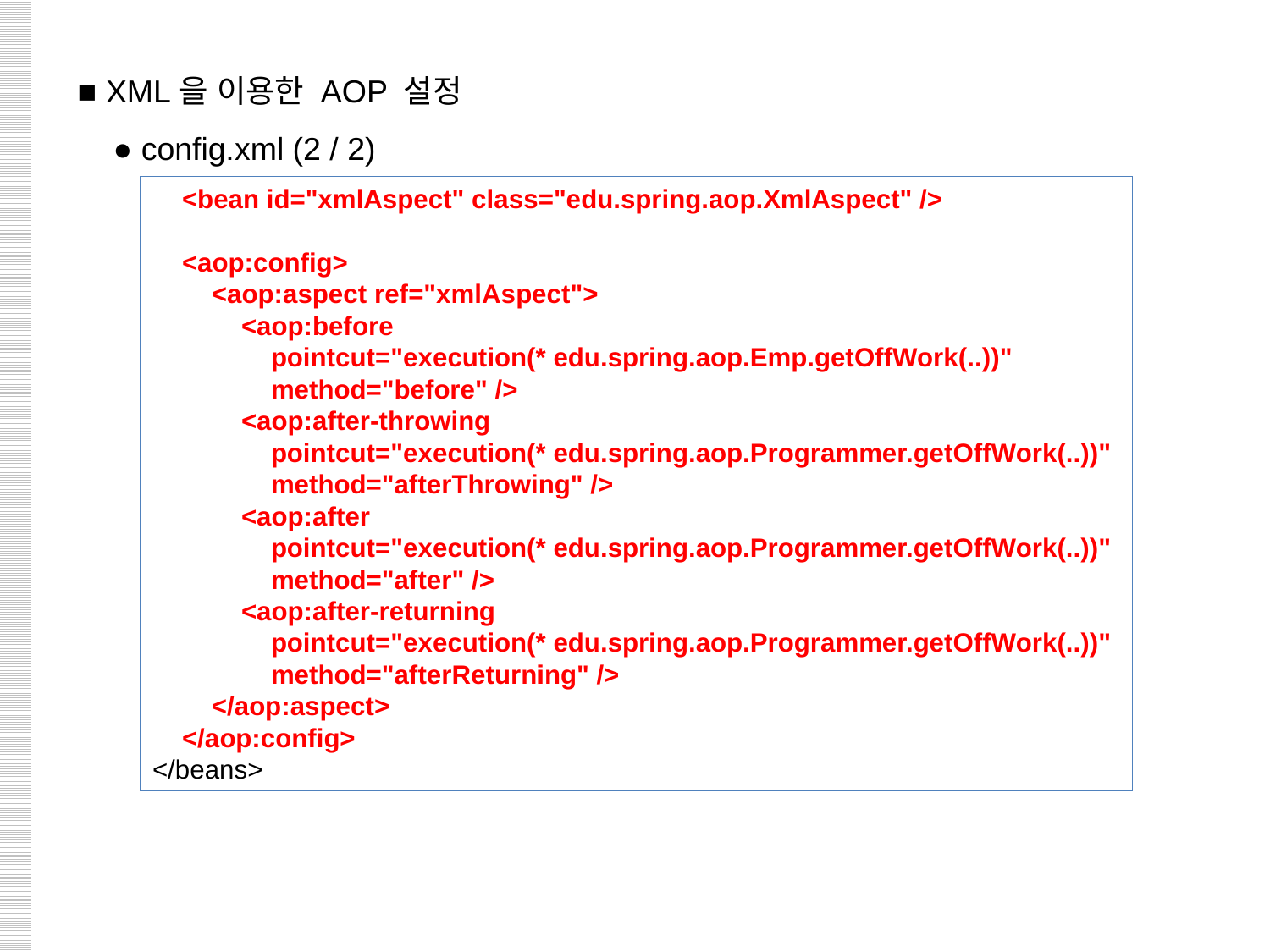

■ XML을 이용한 AOP 설정
    ● config.xml (2 / 2)
    <bean id="xmlAspect" class="edu.spring.aop.XmlAspect" />

    <aop:config>
        <aop:aspect ref="xmlAspect">
            <aop:before
                pointcut="execution(* edu.spring.aop.Emp.getOffWork(..))"
                method="before" />
            <aop:after-throwing
                pointcut="execution(* edu.spring.aop.Programmer.getOffWork(..))"
                method="afterThrowing" />
            <aop:after
                pointcut="execution(* edu.spring.aop.Programmer.getOffWork(..))"
                method="after" />
            <aop:after-returning
                pointcut="execution(* edu.spring.aop.Programmer.getOffWork(..))"
                method="afterReturning" />
        </aop:aspect>
    </aop:config>
</beans>